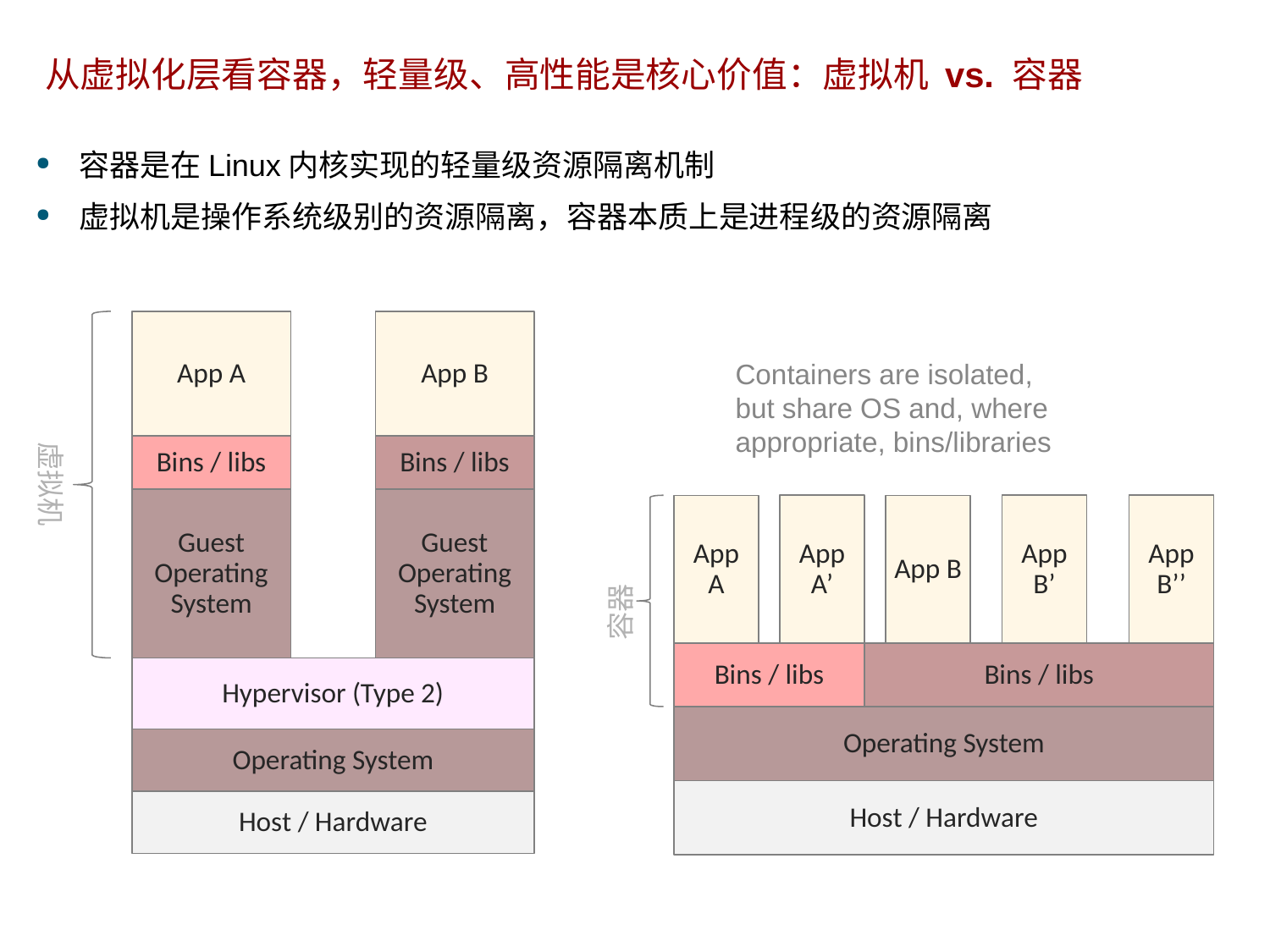

# 从虚拟化层看容器，轻量级、高性能是核心价值：虚拟机 vs. 容器
容器是在Linux内核实现的轻量级资源隔离机制
虚拟机是操作系统级别的资源隔离，容器本质上是进程级的资源隔离

App A

App B

Bins / libs

Bins / libs
虚拟机

Guest Operating System

Guest Operating System

Hypervisor (Type 2)

Operating System

Host / Hardware
Containers are isolated,
but share OS and, where
appropriate, bins/libraries

App A’

App B’

App B’’

App A

App B
容器

Bins / libs

Bins / libs

Operating System

Host / Hardware